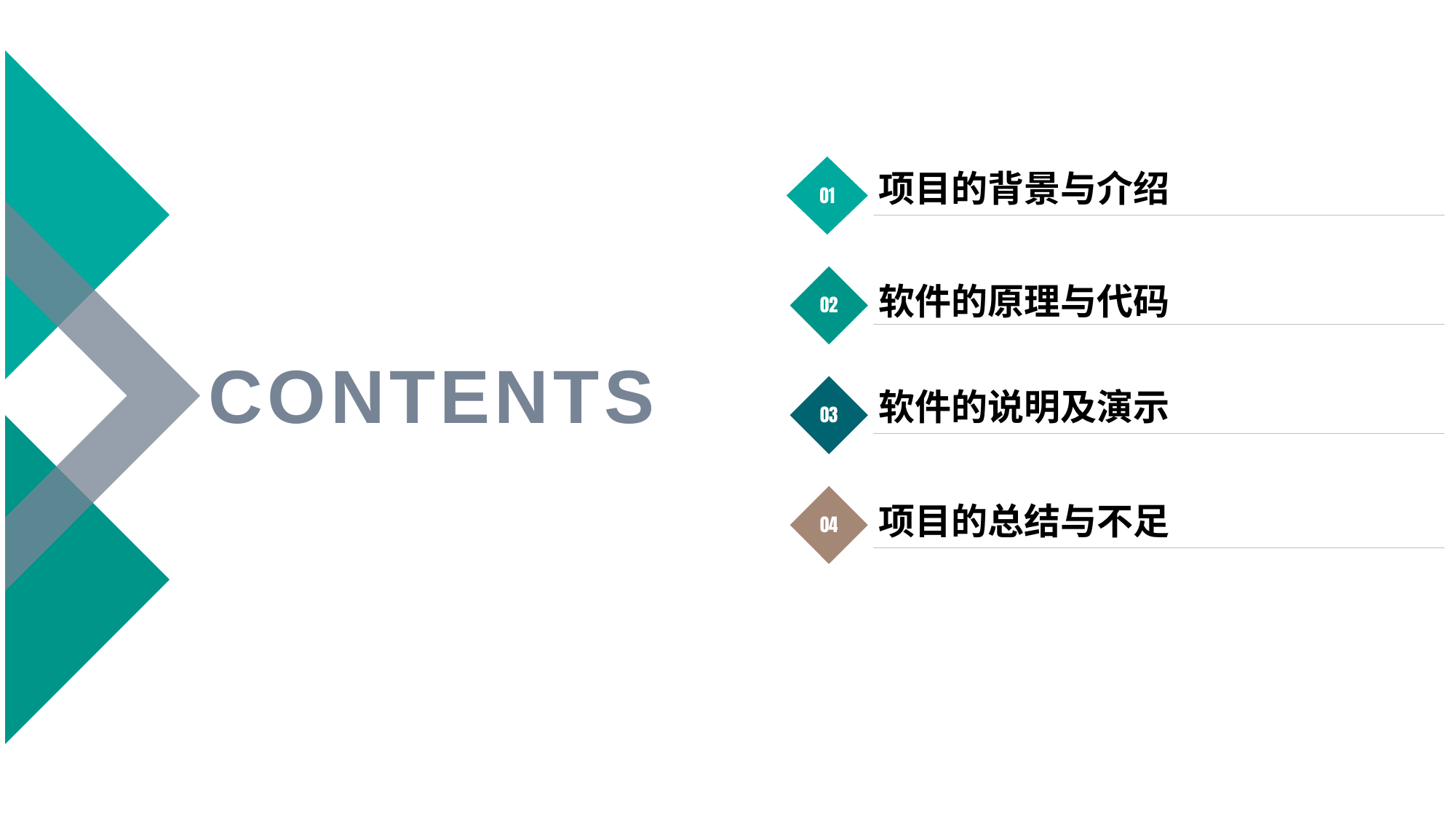

01
项目的背景与介绍
02
软件的原理与代码
CONTENTS
03
软件的说明及演示
04
项目的总结与不足